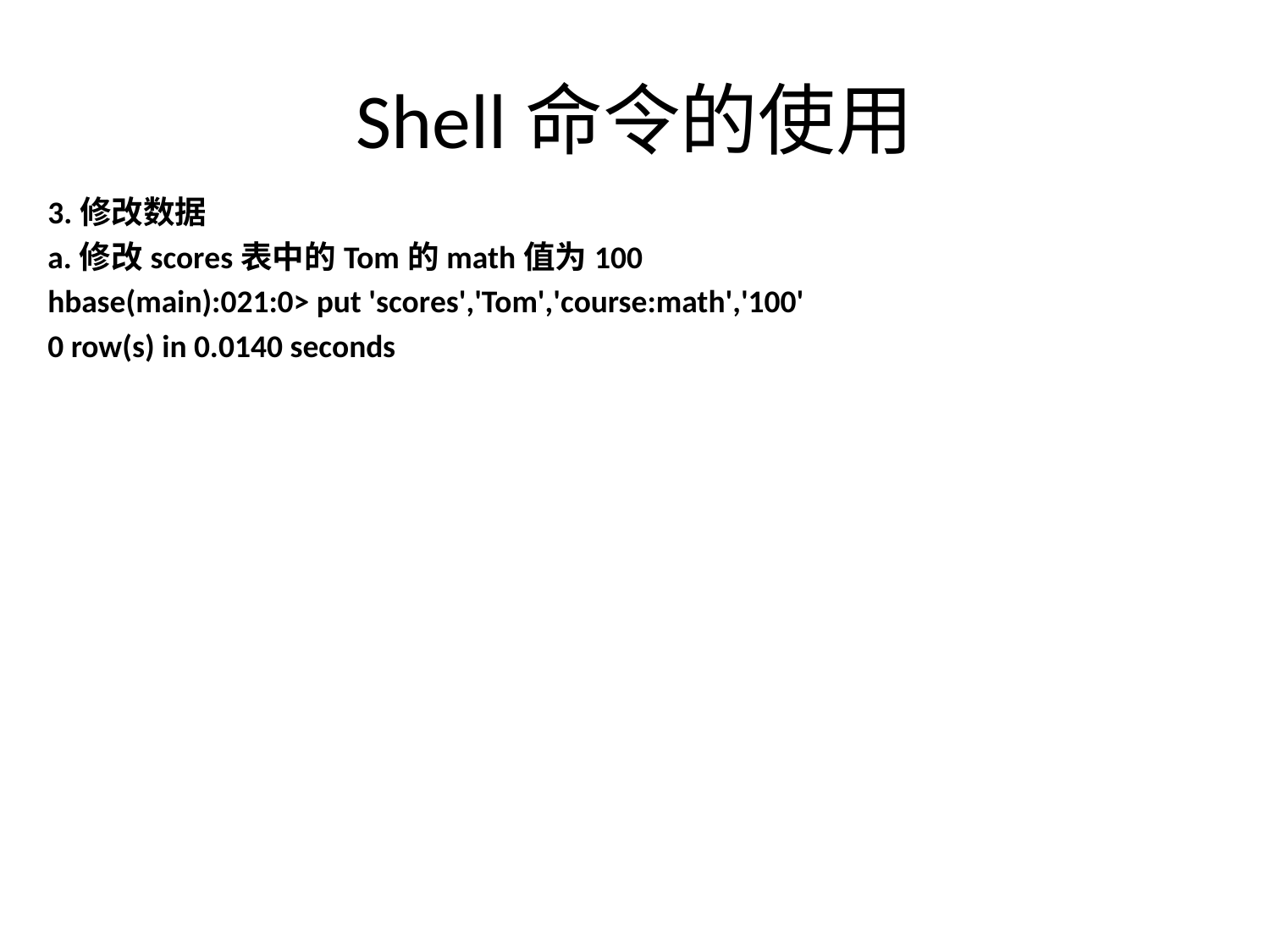

# Shell命令的使用
3.修改数据
a.修改scores表中的Tom的math值为100
hbase(main):021:0> put 'scores','Tom','course:math','100'
0 row(s) in 0.0140 seconds